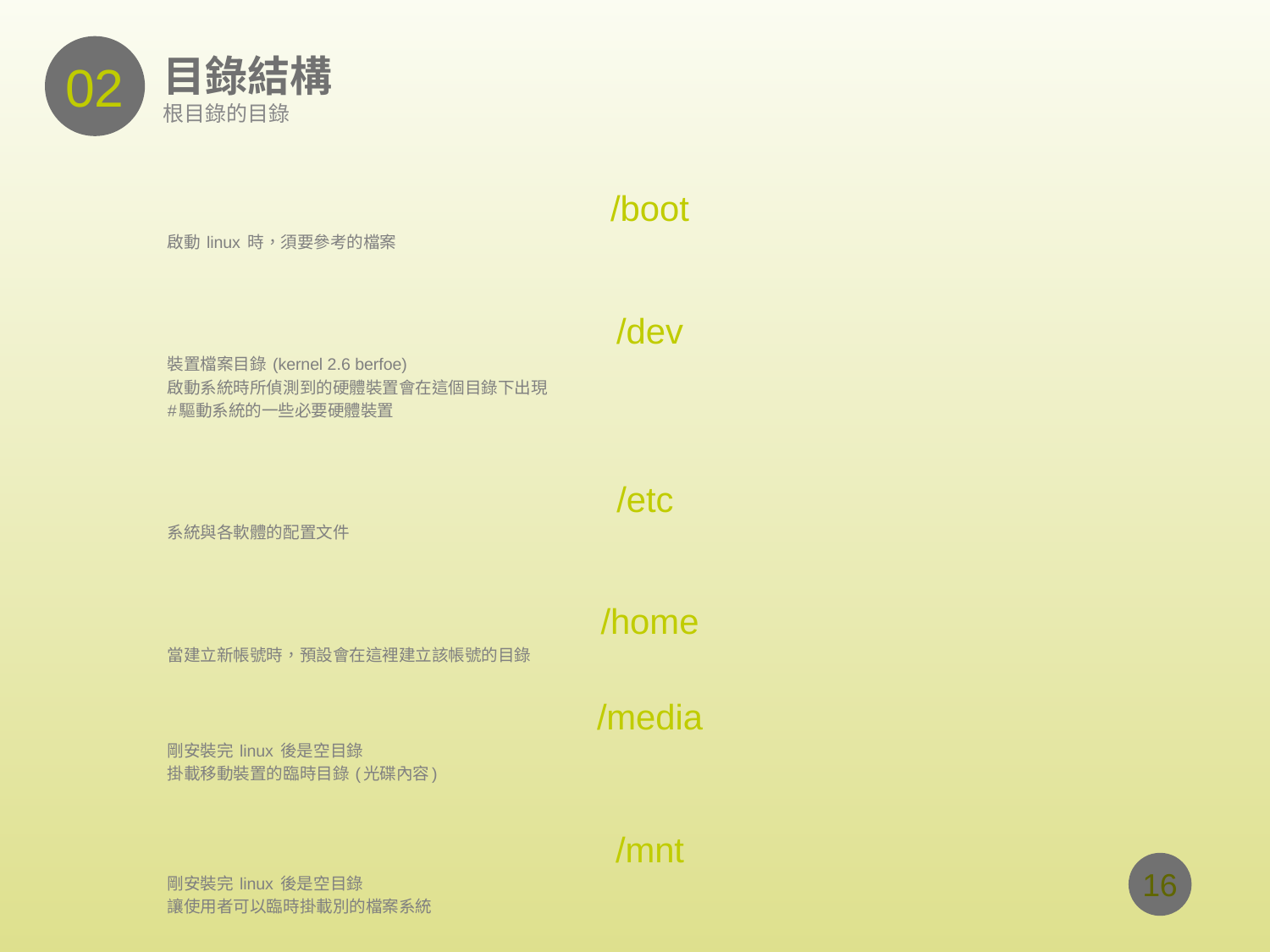

02
# 目錄結構
根目錄的目錄
/boot
啟動 linux 時，須要參考的檔案

/dev
裝置檔案目錄 (kernel 2.6 berfoe)
啟動系統時所偵測到的硬體裝置會在這個目錄下出現
#驅動系統的一些必要硬體裝置

/etc
系統與各軟體的配置文件

/home
當建立新帳號時，預設會在這裡建立該帳號的目錄

/media
剛安裝完 linux 後是空目錄
掛載移動裝置的臨時目錄 (光碟內容)

/mnt
剛安裝完 linux 後是空目錄
讓使用者可以臨時掛載別的檔案系統

16